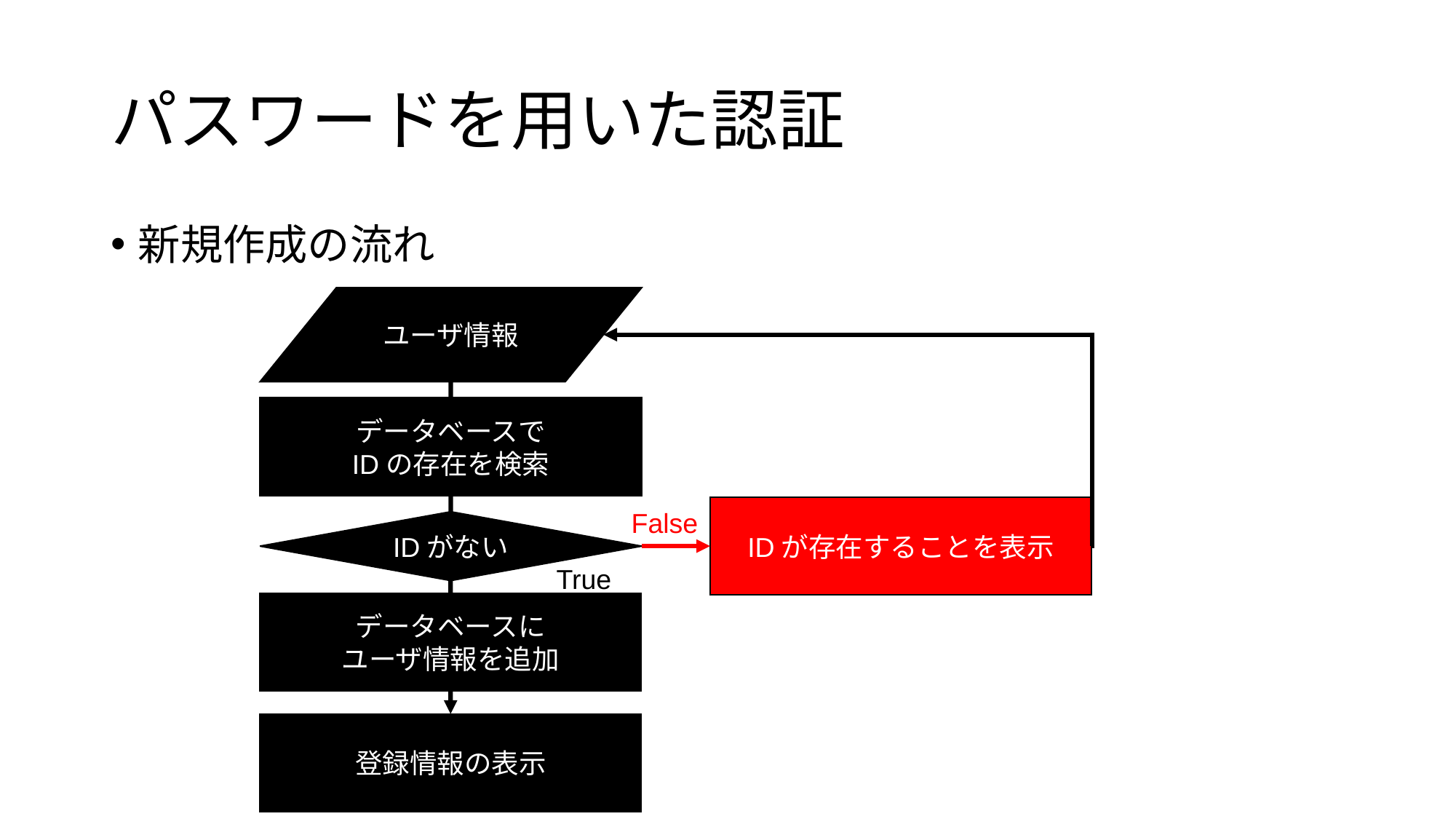

# パスワードを用いた認証
新規作成の流れ

ユーザ情報
データベースで
IDの存在を検索
IDが存在することを表示
False
IDがない
True
データベースに
ユーザ情報を追加
登録情報の表示